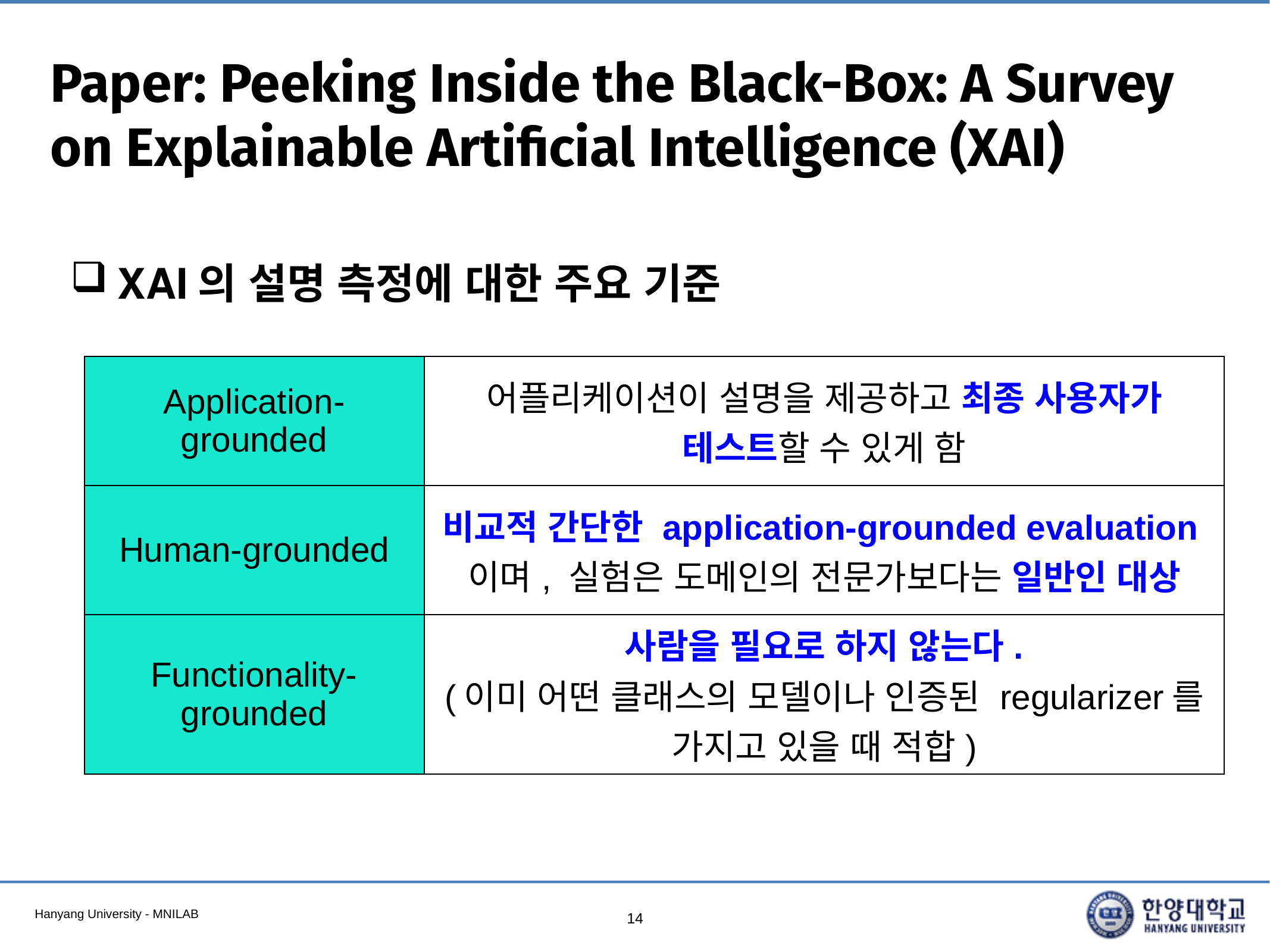

# Paper: Peeking Inside the Black-Box: A Survey on Explainable Artificial Intelligence (XAI)
XAI의 설명 측정에 대한 주요 기준
| Application-grounded | 어플리케이션이 설명을 제공하고 최종 사용자가 테스트할 수 있게 함 |
| --- | --- |
| Human-grounded | 비교적 간단한 application-grounded evaluation이며, 실험은 도메인의 전문가보다는 일반인 대상 |
| Functionality-grounded | 사람을 필요로 하지 않는다. (이미 어떤 클래스의 모델이나 인증된 regularizer를 가지고 있을 때 적합) |
14